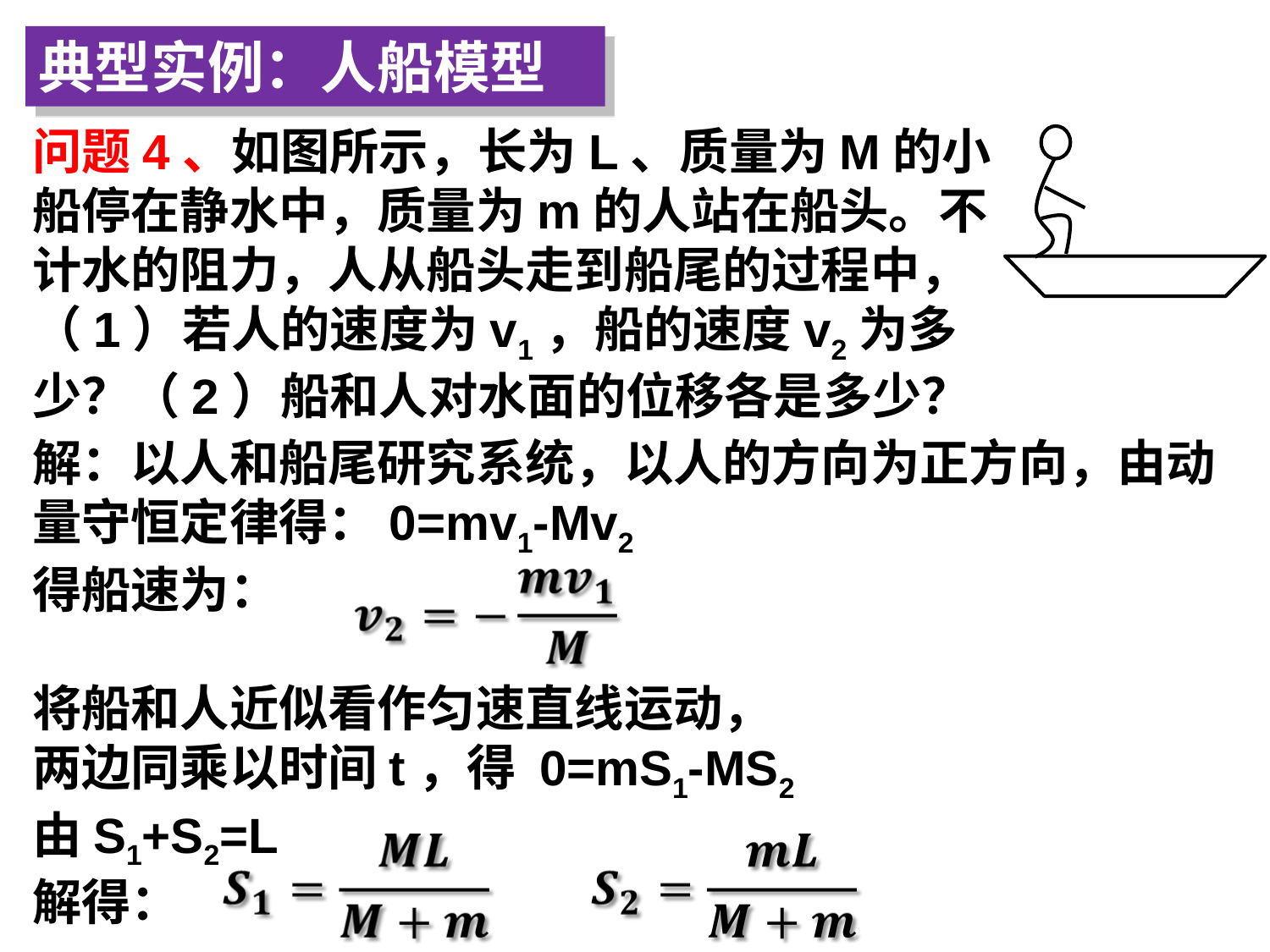

典型实例：人船模型
问题4、如图所示，长为L、质量为M的小船停在静水中，质量为m的人站在船头。不计水的阻力，人从船头走到船尾的过程中，（1）若人的速度为v1，船的速度v2为多少？（2）船和人对水面的位移各是多少？

解：以人和船尾研究系统，以人的方向为正方向，由动量守恒定律得：0=mv1-Mv2
得船速为：

将船和人近似看作匀速直线运动，
两边同乘以时间t，得 0=mS1-MS2
由S1+S2=L
解得：